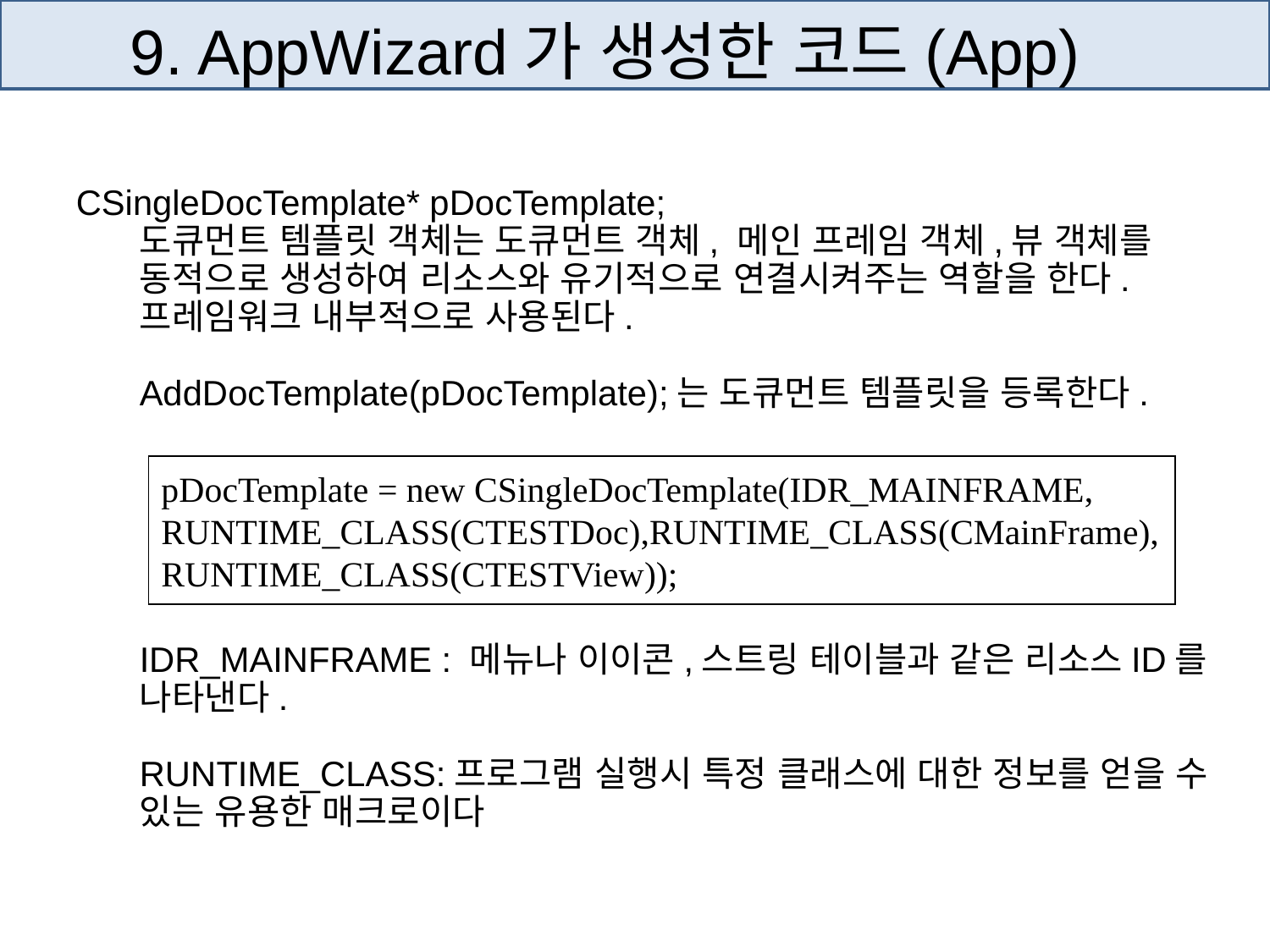

# 9. AppWizard가 생성한 코드(App)
CSingleDocTemplate* pDocTemplate;
도큐먼트 템플릿 객체는 도큐먼트 객체, 메인 프레임 객체,뷰 객체를 동적으로 생성하여 리소스와 유기적으로 연결시켜주는 역할을 한다.
프레임워크 내부적으로 사용된다.

AddDocTemplate(pDocTemplate);는 도큐먼트 템플릿을 등록한다.

IDR_MAINFRAME : 메뉴나 이이콘,스트링 테이블과 같은 리소스ID를 나타낸다.

RUNTIME_CLASS:프로그램 실행시 특정 클래스에 대한 정보를 얻을 수 있는 유용한 매크로이다
pDocTemplate = new CSingleDocTemplate(IDR_MAINFRAME,
RUNTIME_CLASS(CTESTDoc),RUNTIME_CLASS(CMainFrame),
RUNTIME_CLASS(CTESTView));